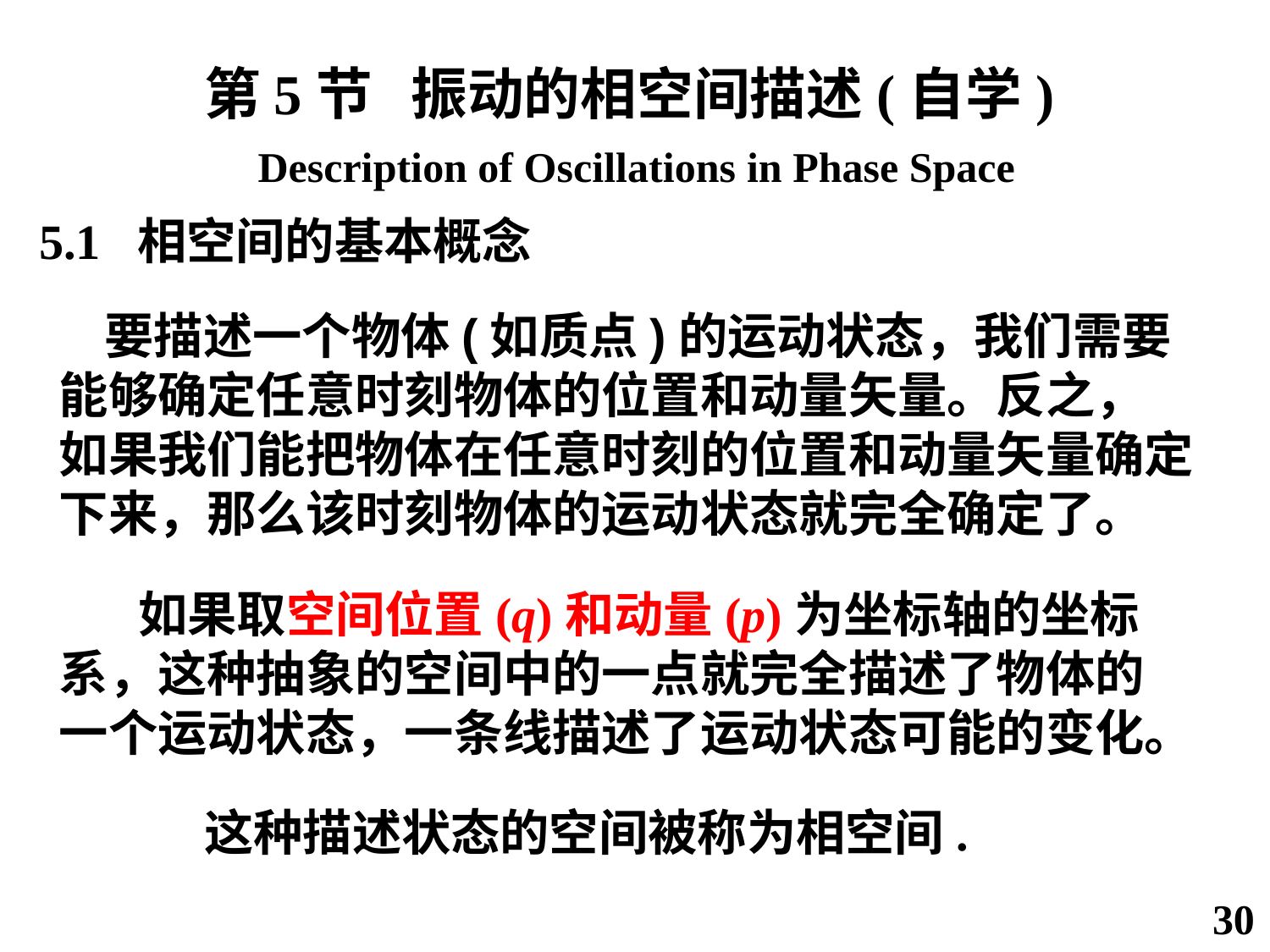

第5节   振动的相空间描述(自学)
 Description of Oscillations in Phase Space
5.1  相空间的基本概念
   要描述一个物体(如质点)的运动状态，我们需要能够确定任意时刻物体的位置和动量矢量。反之，
如果我们能把物体在任意时刻的位置和动量矢量确定下来，那么该时刻物体的运动状态就完全确定了。
      如果取空间位置(q)和动量(p)为坐标轴的坐标系，这种抽象的空间中的一点就完全描述了物体的一个运动状态，一条线描述了运动状态可能的变化。
      这种描述状态的空间被称为相空间.
30